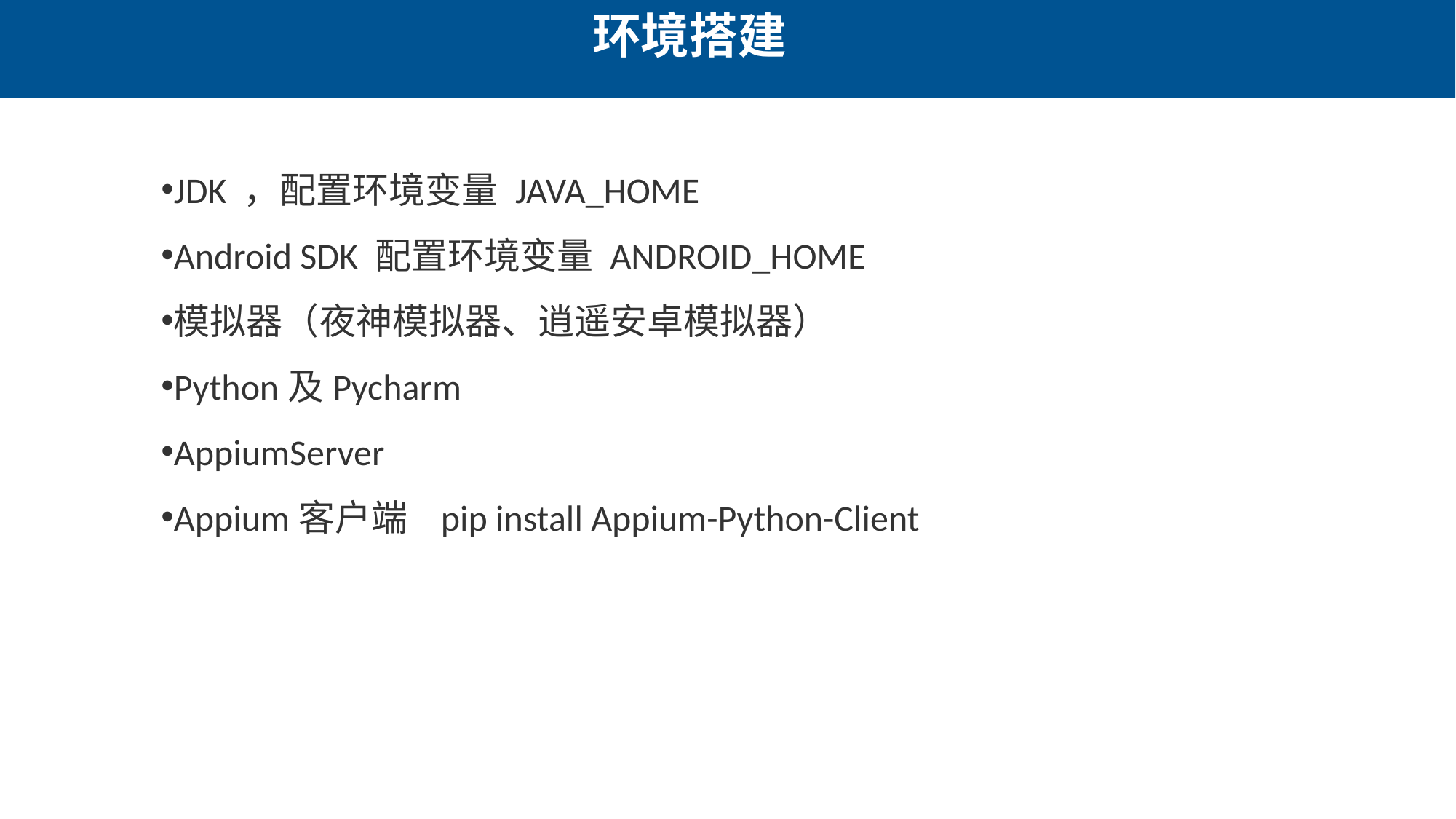

环境搭建
JDK ，配置环境变量 JAVA_HOME
Android SDK 配置环境变量 ANDROID_HOME
模拟器（夜神模拟器、逍遥安卓模拟器）
Python及Pycharm
AppiumServer
Appium客户端   pip install Appium-Python-Client